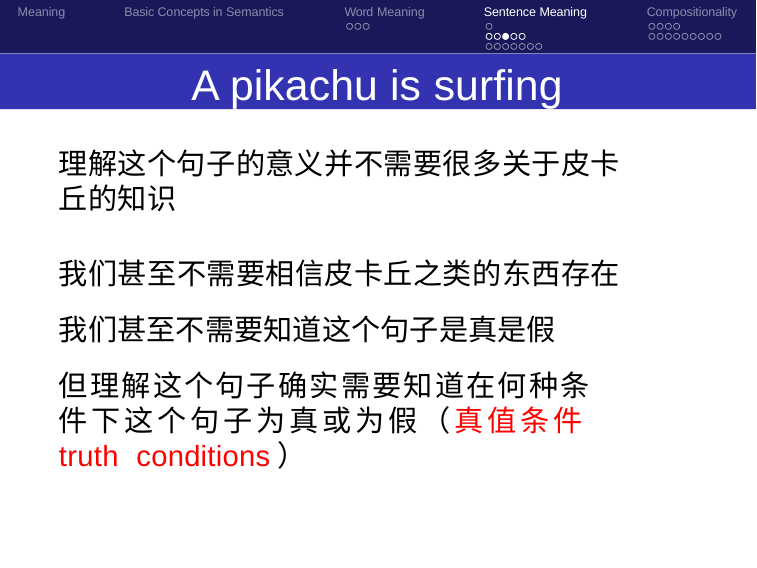

Meaning
Basic Concepts in Semantics
Word Meaning
Sentence Meaning
Compositionality

A pikachu is surfing
理解这个句子的意义并不需要很多关于皮卡丘的知识

我们甚至不需要相信皮卡丘之类的东西存在
我们甚至不需要知道这个句子是真是假
但理解这个句子确实需要知道在何种条件下这个句子为真或为假（真值条件truth  conditions）